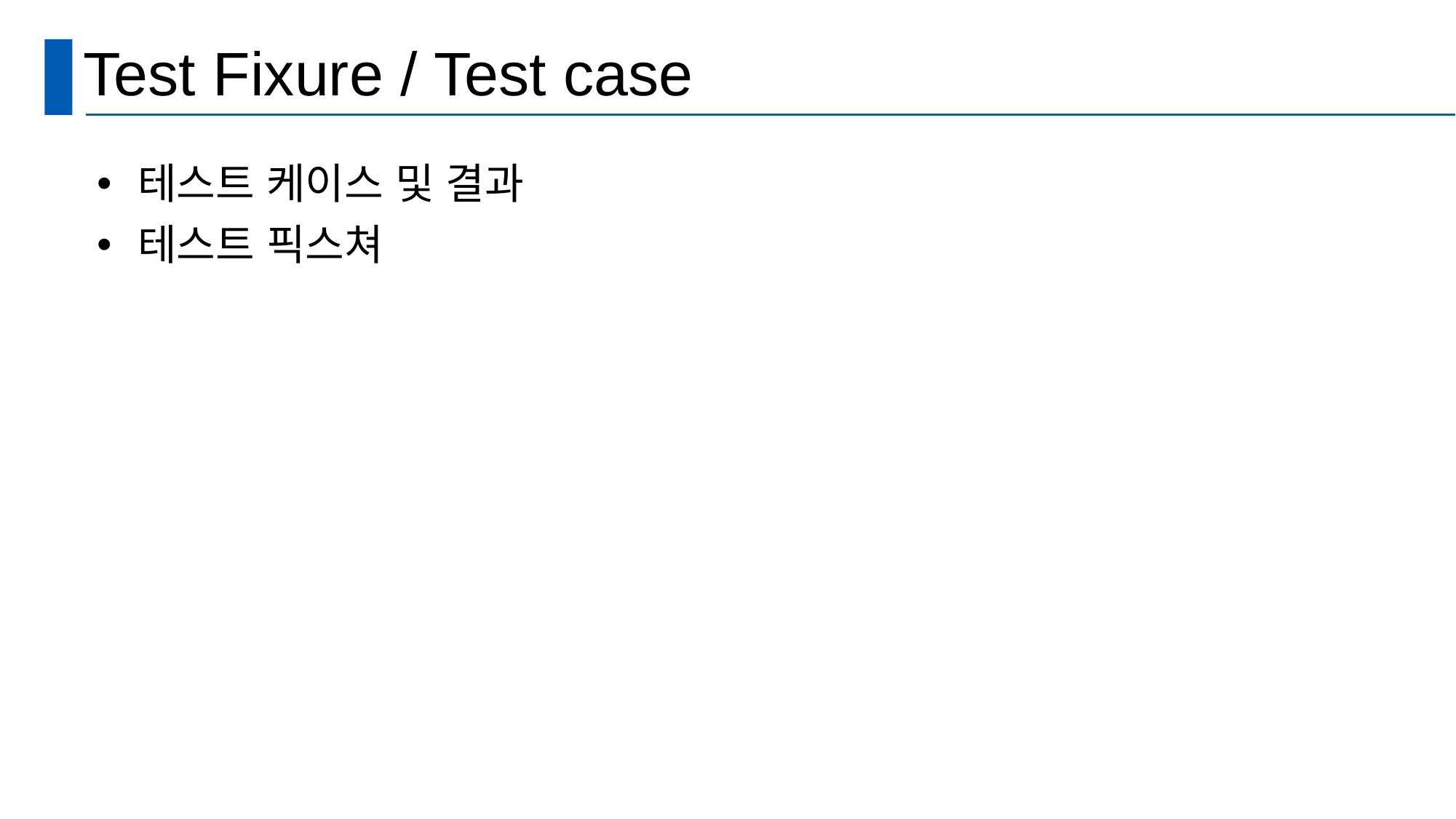

# Test Fixure / Test case
테스트 케이스 및 결과
테스트 픽스쳐